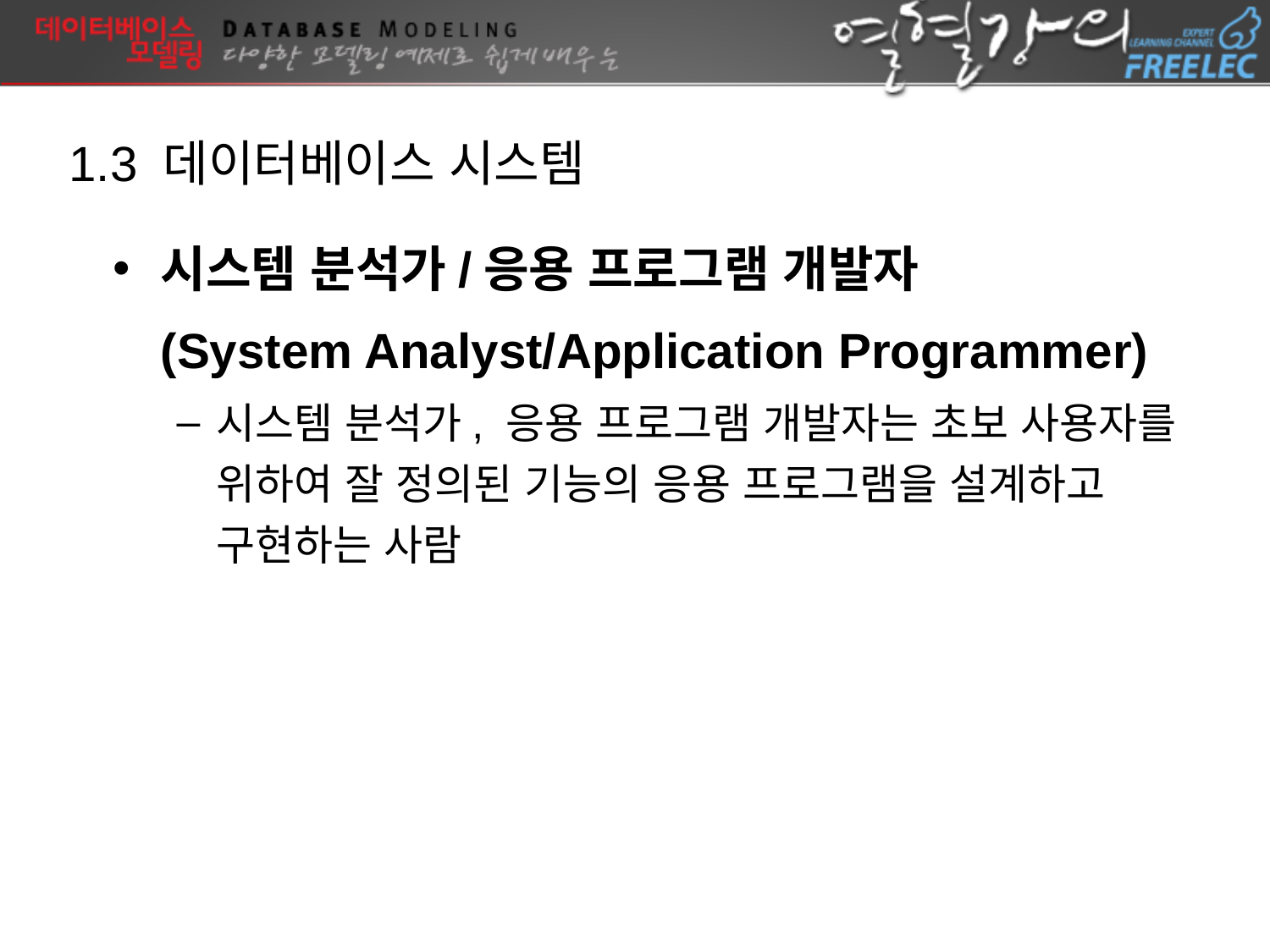

1.3 데이터베이스 시스템
시스템 분석가/응용 프로그램 개발자
	(System Analyst/Application Programmer)
시스템 분석가, 응용 프로그램 개발자는 초보 사용자를 위하여 잘 정의된 기능의 응용 프로그램을 설계하고 구현하는 사람